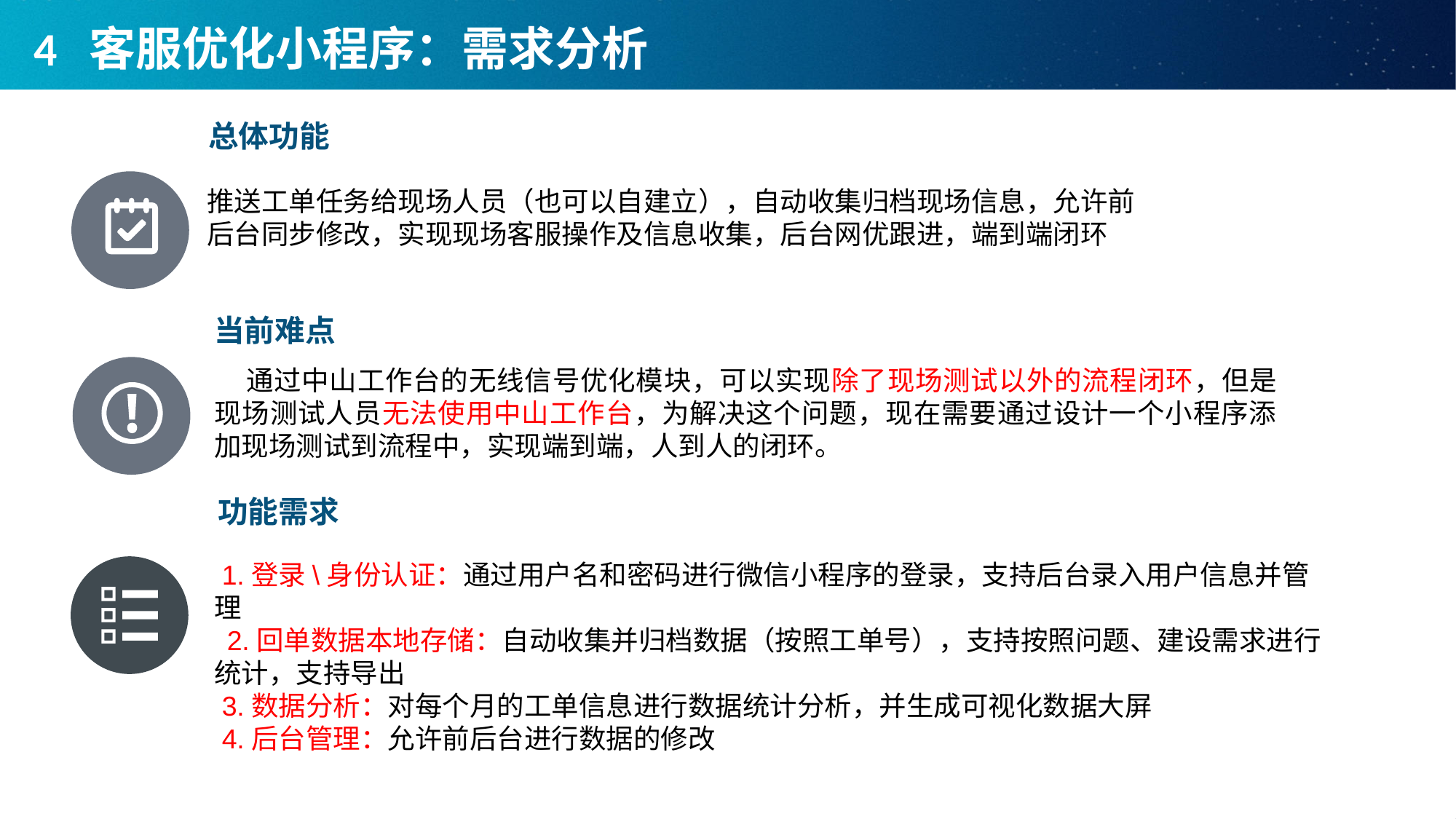

# 4  客服优化小程序：需求分析
总体功能

推送工单任务给现场人员（也可以自建立），自动收集归档现场信息，允许前后台同步修改，实现现场客服操作及信息收集，后台网优跟进，端到端闭环
当前难点

通过中山工作台的无线信号优化模块，可以实现除了现场测试以外的流程闭环，但是现场测试人员无法使用中山工作台，为解决这个问题，现在需要通过设计一个小程序添加现场测试到流程中，实现端到端，人到人的闭环。

功能需求
 1.登录\身份认证：通过用户名和密码进行微信小程序的登录，支持后台录入用户信息并管理
 2.回单数据本地存储：自动收集并归档数据（按照工单号），支持按照问题、建设需求进行统计，支持导出
 3.数据分析：对每个月的工单信息进行数据统计分析，并生成可视化数据大屏
 4.后台管理：允许前后台进行数据的修改